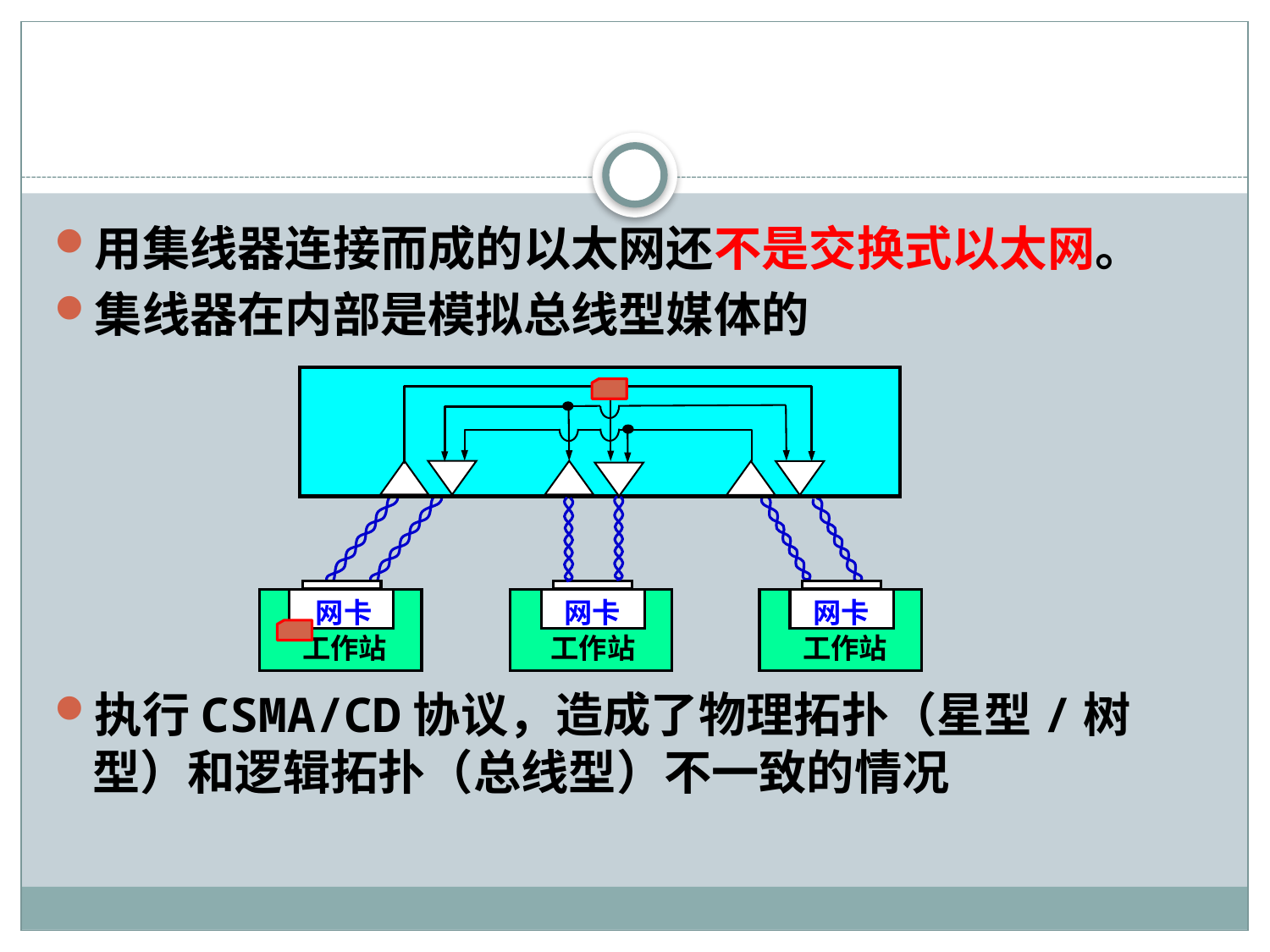

#
用集线器连接而成的以太网还不是交换式以太网。
集线器在内部是模拟总线型媒体的

执行CSMA/CD协议，造成了物理拓扑（星型/树型）和逻辑拓扑（总线型）不一致的情况

网卡
网卡
网卡

工作站
工作站
工作站